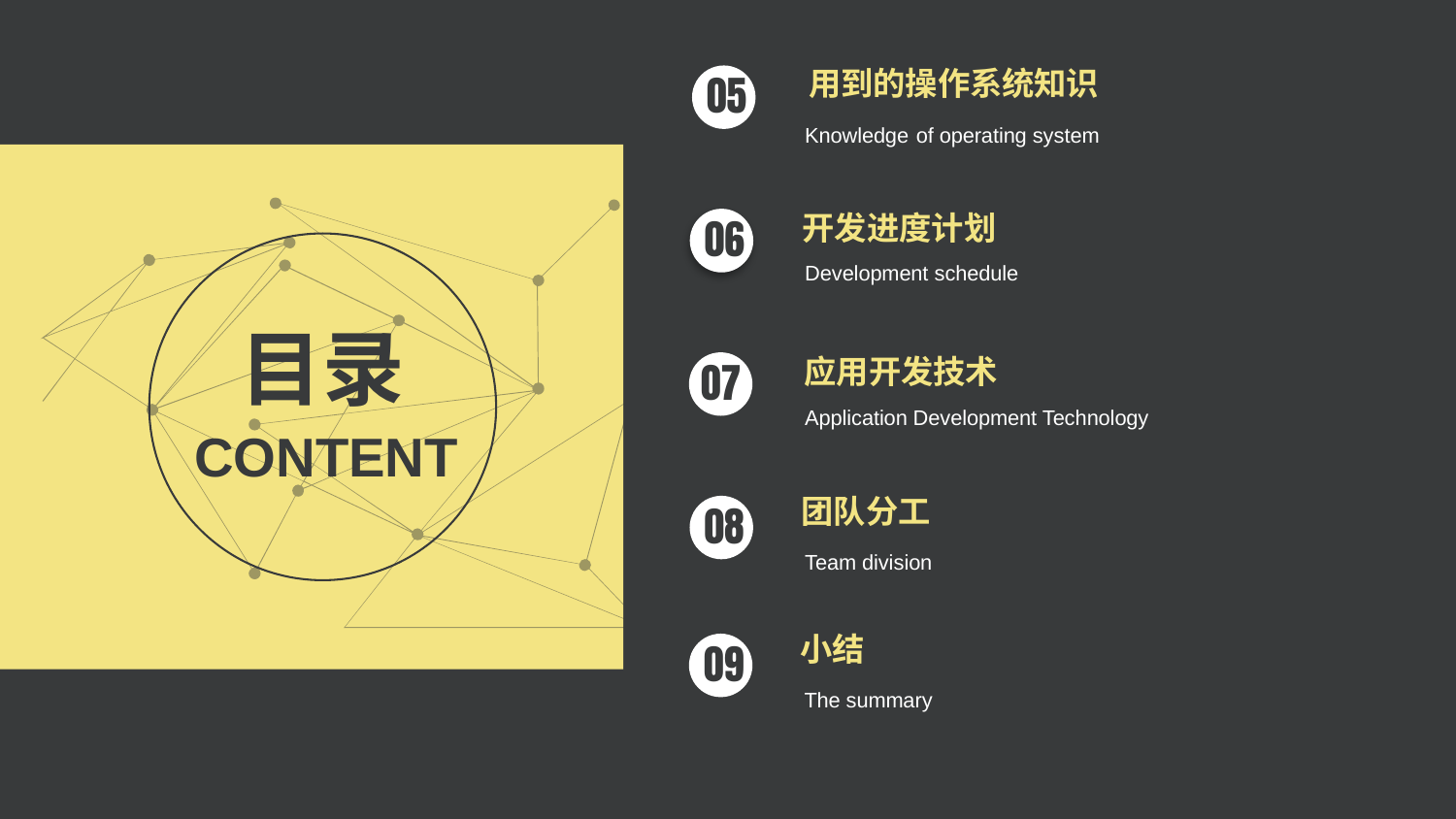

用到的操作系统知识
05

Knowledge of operating system

开发进度计划
06

Development schedule
目录
应用开发技术
07

Application Development Technology
CONTENT
团队分工
08

Team division
小结
09

The summary